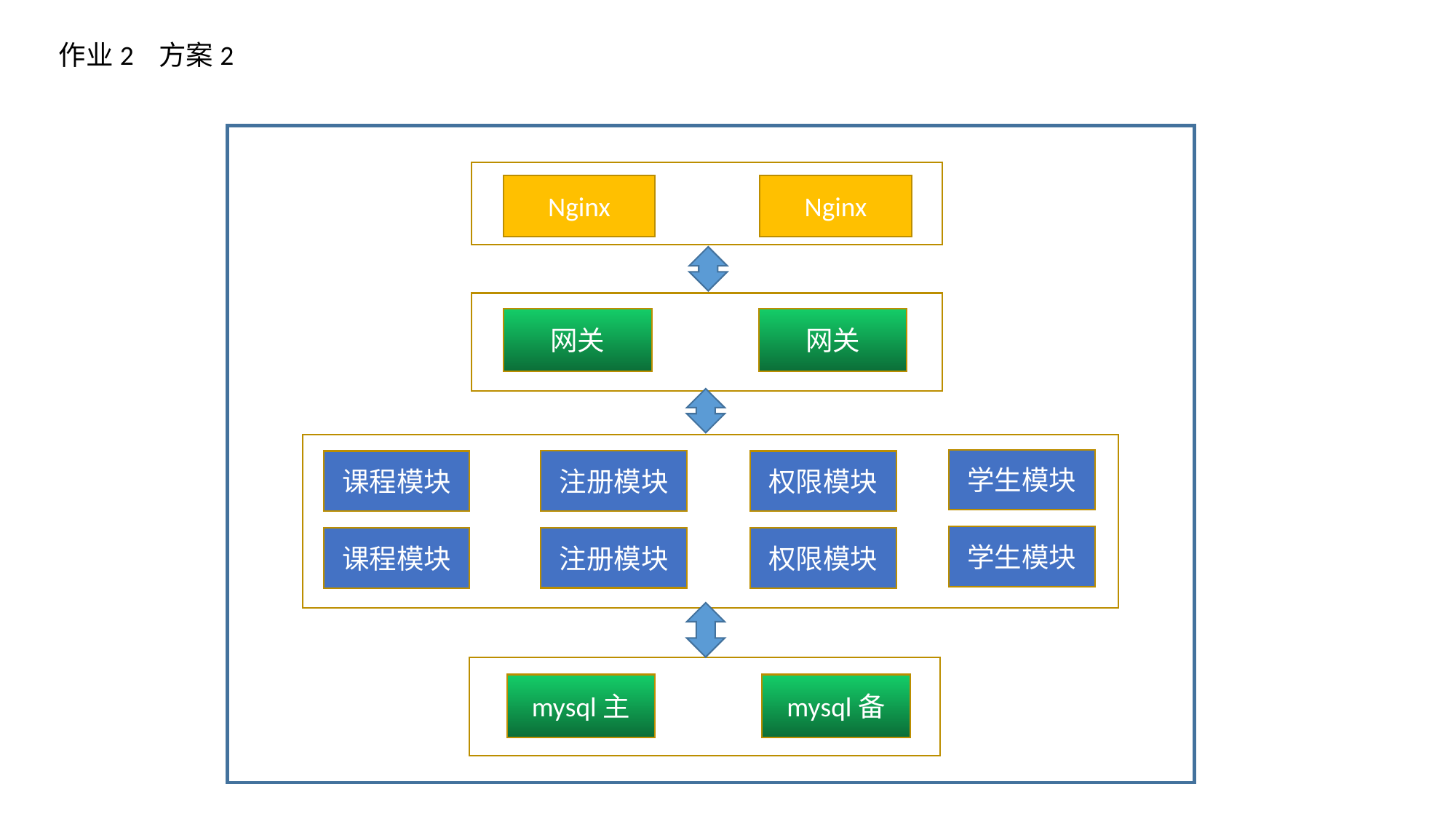

作业2   方案2

Nginx
Nginx
Nginx

Nginx
网关
网关

Nginx
学生模块
注册模块
课程模块
权限模块
学生模块
注册模块
课程模块
权限模块

Nginx
mysql主
mysql备